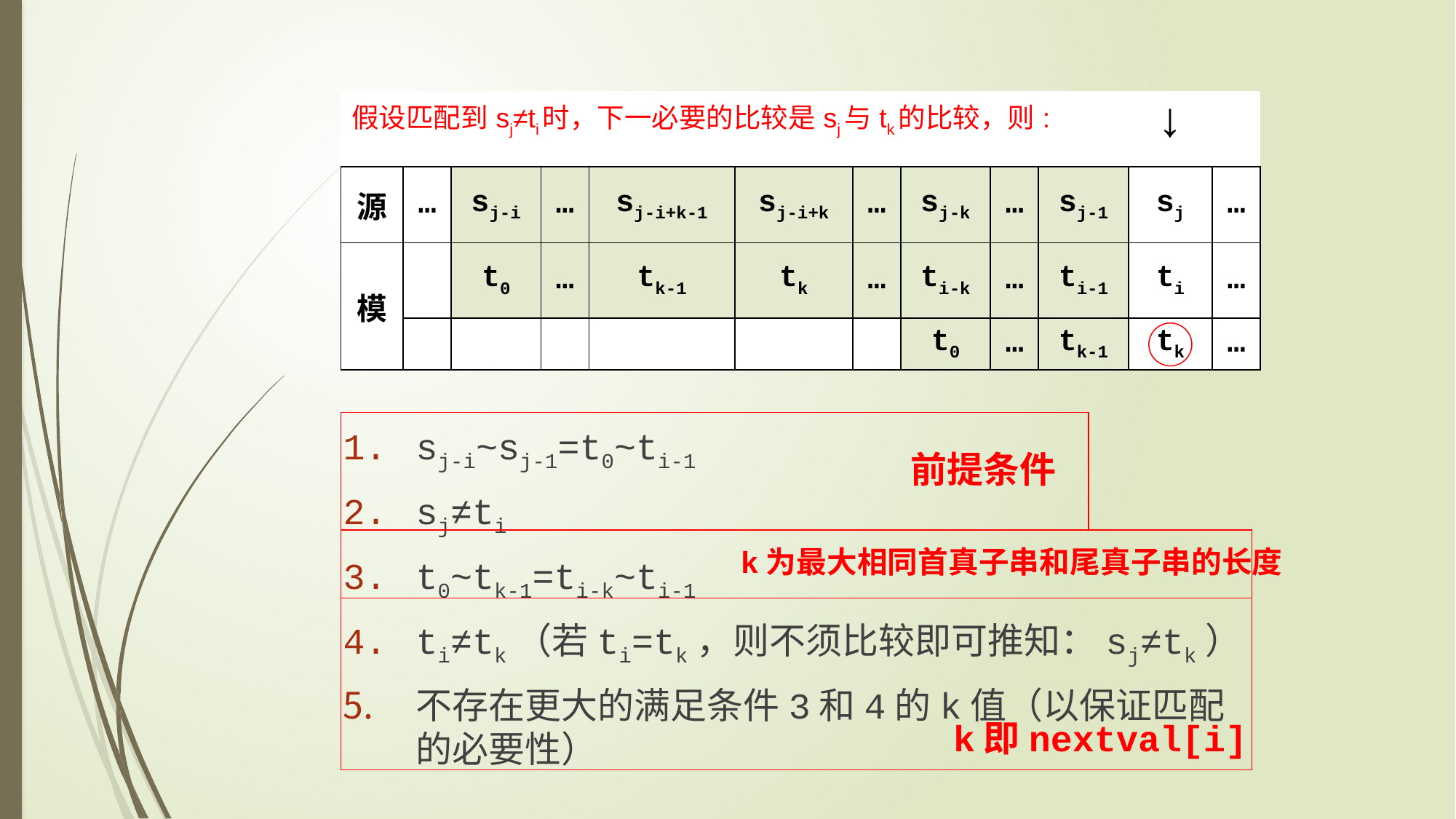

| 假设匹配到sj≠ti时，下一必要的比较是sj与tk的比较，则: |  |  |  |  |  |  |  |  |  | ↓ |  |
| --- | --- | --- | --- | --- | --- | --- | --- | --- | --- | --- | --- |
| 源 | … | sj-i | … | sj-i+k-1 | sj-i+k | … | sj-k | … | sj-1 | sj | … |
| 模 |  | t0 | … | tk-1 | tk | … | ti-k | … | ti-1 | ti | … |
|  |  |  |  |  |  |  | t0 | … | tk-1 | tk | … |

sj-i~sj-1=t0~ti-1
sj≠ti
t0~tk-1=ti-k~ti-1
ti≠tk（若ti=tk，则不须比较即可推知：sj≠tk）
不存在更大的满足条件3和4的k值（以保证匹配的必要性）
前提条件

k为最大相同首真子串和尾真子串的长度
k即nextval[i]